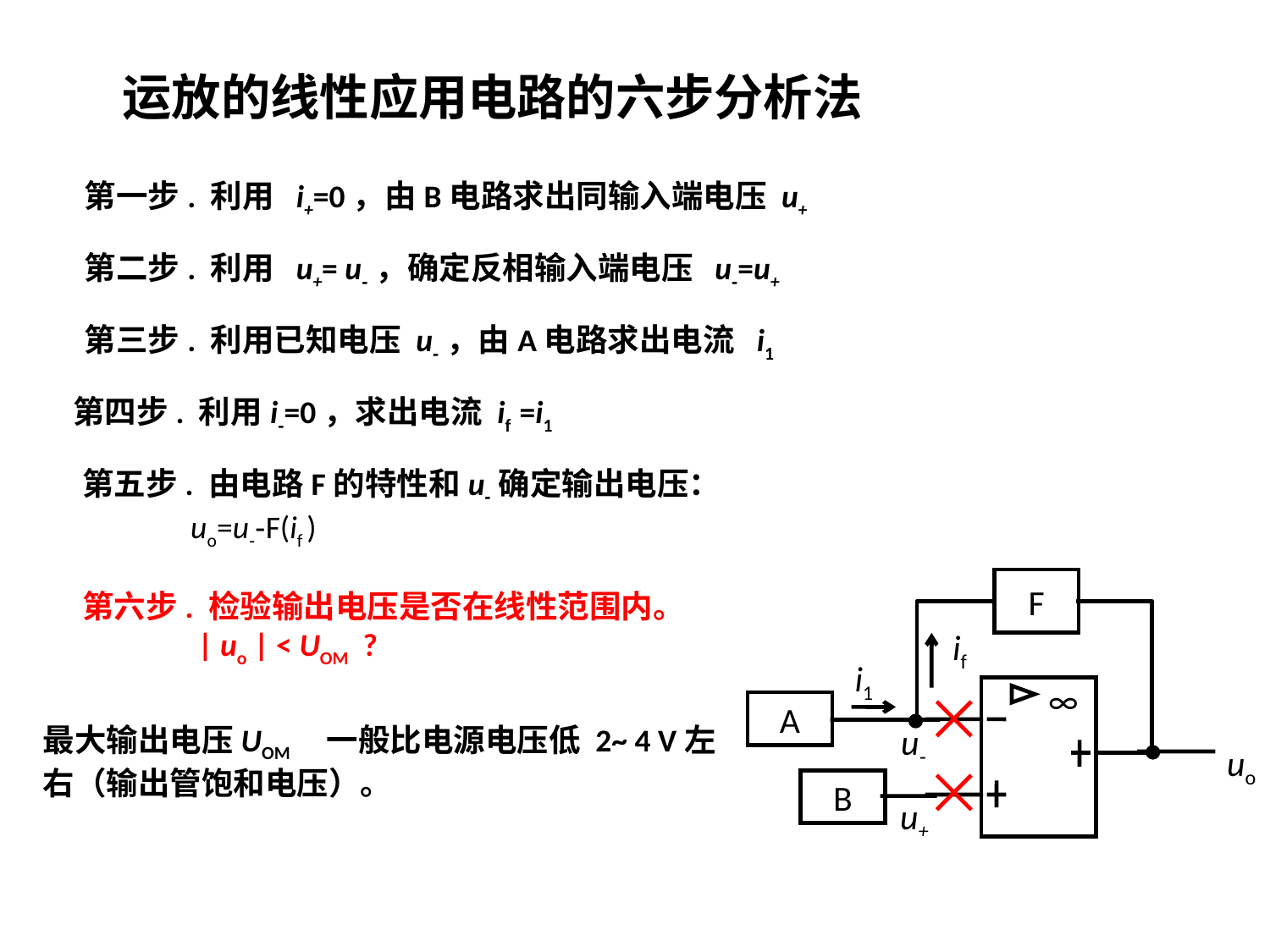

运放的线性应用电路的六步分析法
第一步. 利用  i+=0，由B电路求出同输入端电压 u+
第二步. 利用  u+= u-，确定反相输入端电压  u-=u+
第三步. 利用已知电压 u-，由A电路求出电流  i1
第四步. 利用i-=0，求出电流 if  =i1
第五步. 由电路F的特性和u-确定输出电压：
              uo=u--F(if )
F

if

i1
∞

A

u-

uo

B

u+

第六步. 检验输出电压是否在线性范围内。
               | uo | < UOM  ?
最大输出电压UOM    一般比电源电压低 2~ 4 V左右（输出管饱和电压）。